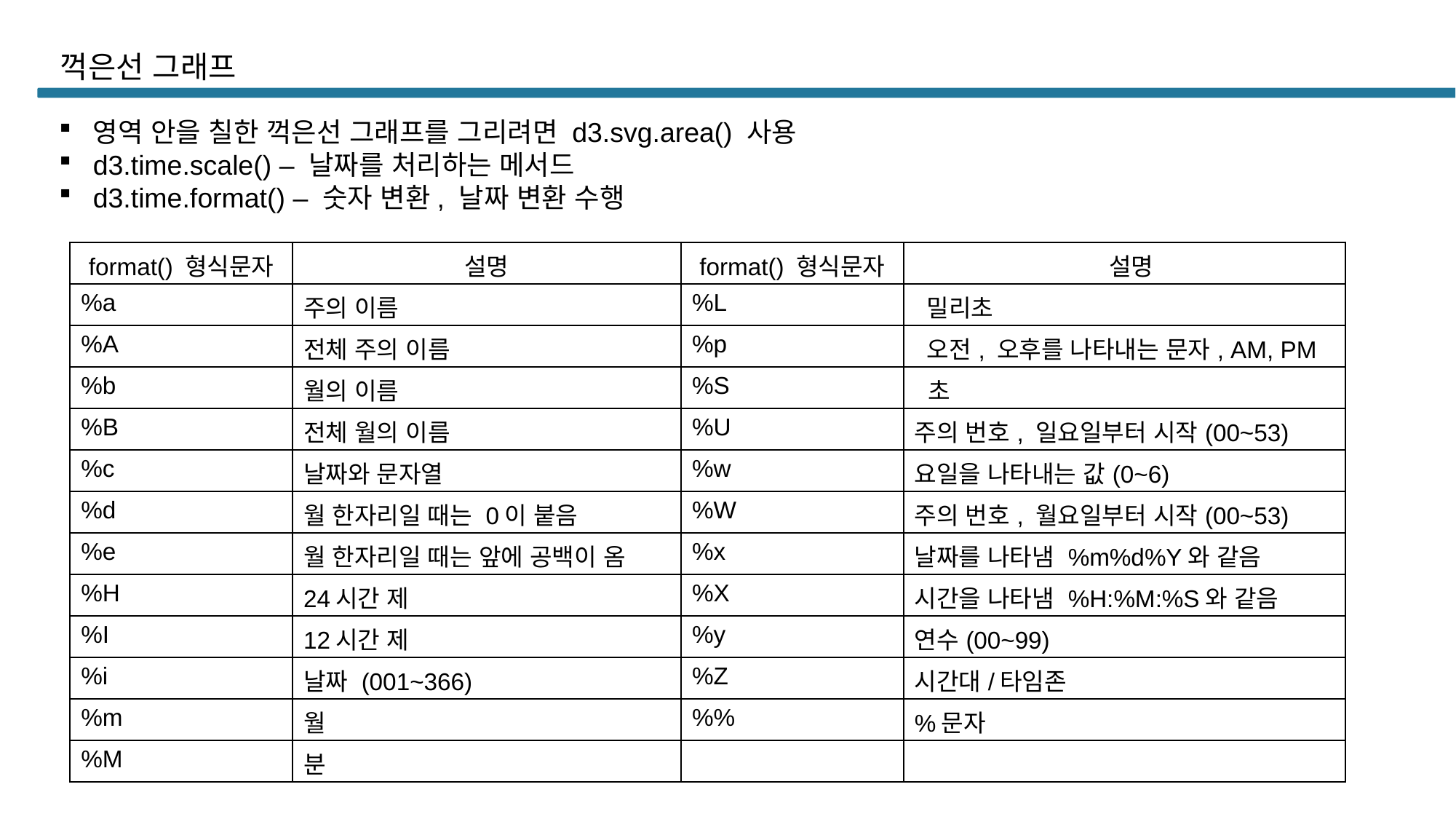

# 꺽은선 그래프

영역 안을 칠한 꺽은선 그래프를 그리려면 d3.svg.area() 사용
d3.time.scale() – 날짜를 처리하는 메서드
d3.time.format() – 숫자 변환, 날짜 변환 수행
| format() 형식문자 | 설명 | format() 형식문자 | 설명 |
| --- | --- | --- | --- |
| %a | 주의 이름 | %L | 밀리초 |
| %A | 전체 주의 이름 | %p | 오전, 오후를 나타내는 문자, AM, PM |
| %b | 월의 이름 | %S | 초 |
| %B | 전체 월의 이름 | %U | 주의 번호, 일요일부터 시작(00~53) |
| %c | 날짜와 문자열 | %w | 요일을 나타내는 값(0~6) |
| %d | 월 한자리일 때는 0이 붙음 | %W | 주의 번호, 월요일부터 시작(00~53) |
| %e | 월 한자리일 때는 앞에 공백이 옴 | %x | 날짜를 나타냄 %m%d%Y와 같음 |
| %H | 24시간 제 | %X | 시간을 나타냄 %H:%M:%S와 같음 |
| %I | 12시간 제 | %y | 연수(00~99) |
| %i | 날짜 (001~366) | %Z | 시간대/타임존 |
| %m | 월 | %% | %문자 |
| %M | 분 |  |  |